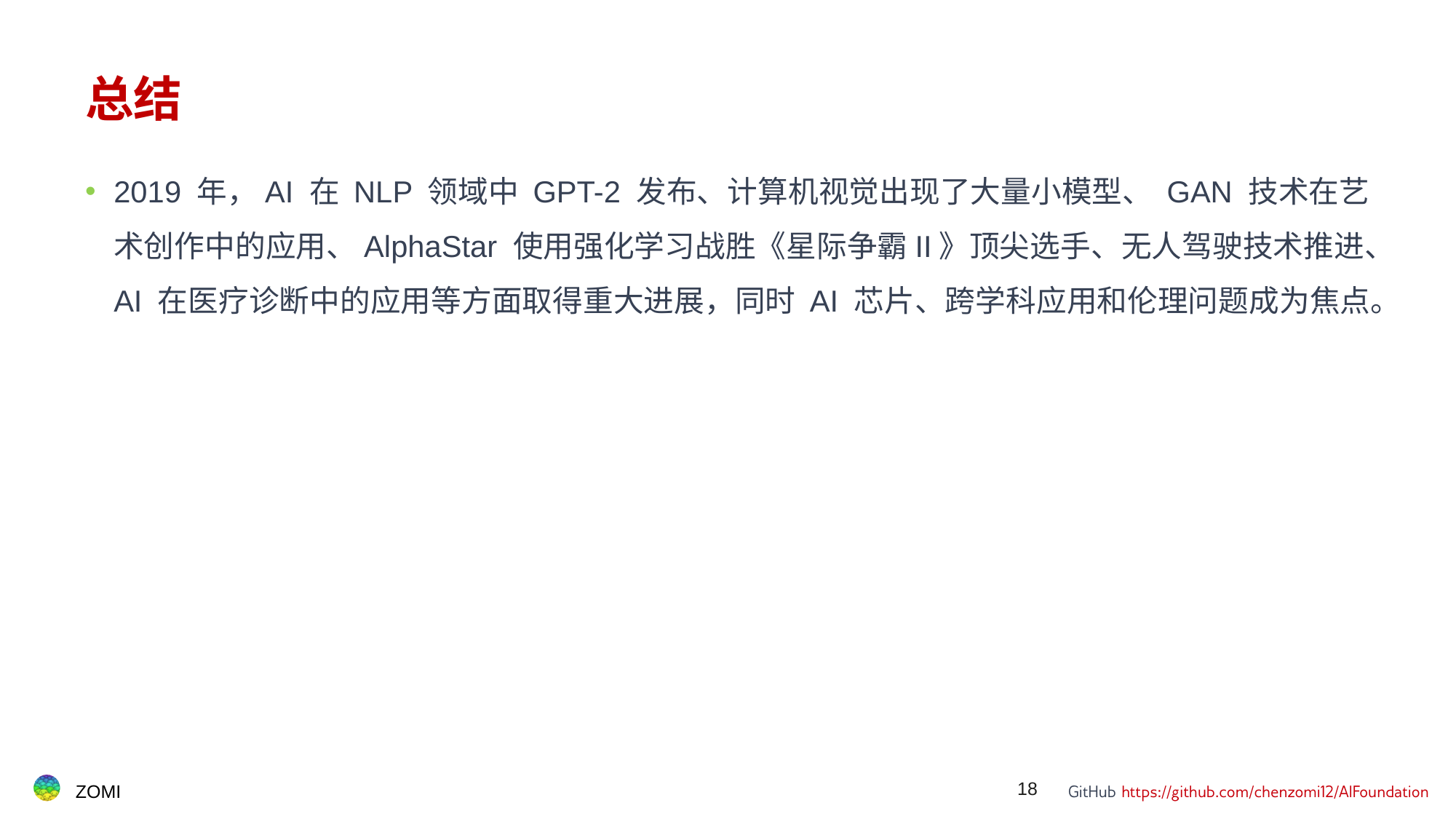

# 总结
2019 年，AI 在 NLP 领域中 GPT-2 发布、计算机视觉出现了大量小模型、 GAN 技术在艺术创作中的应用、AlphaStar 使用强化学习战胜《星际争霸II》顶尖选手、无人驾驶技术推进、AI 在医疗诊断中的应用等方面取得重大进展，同时 AI 芯片、跨学科应用和伦理问题成为焦点。